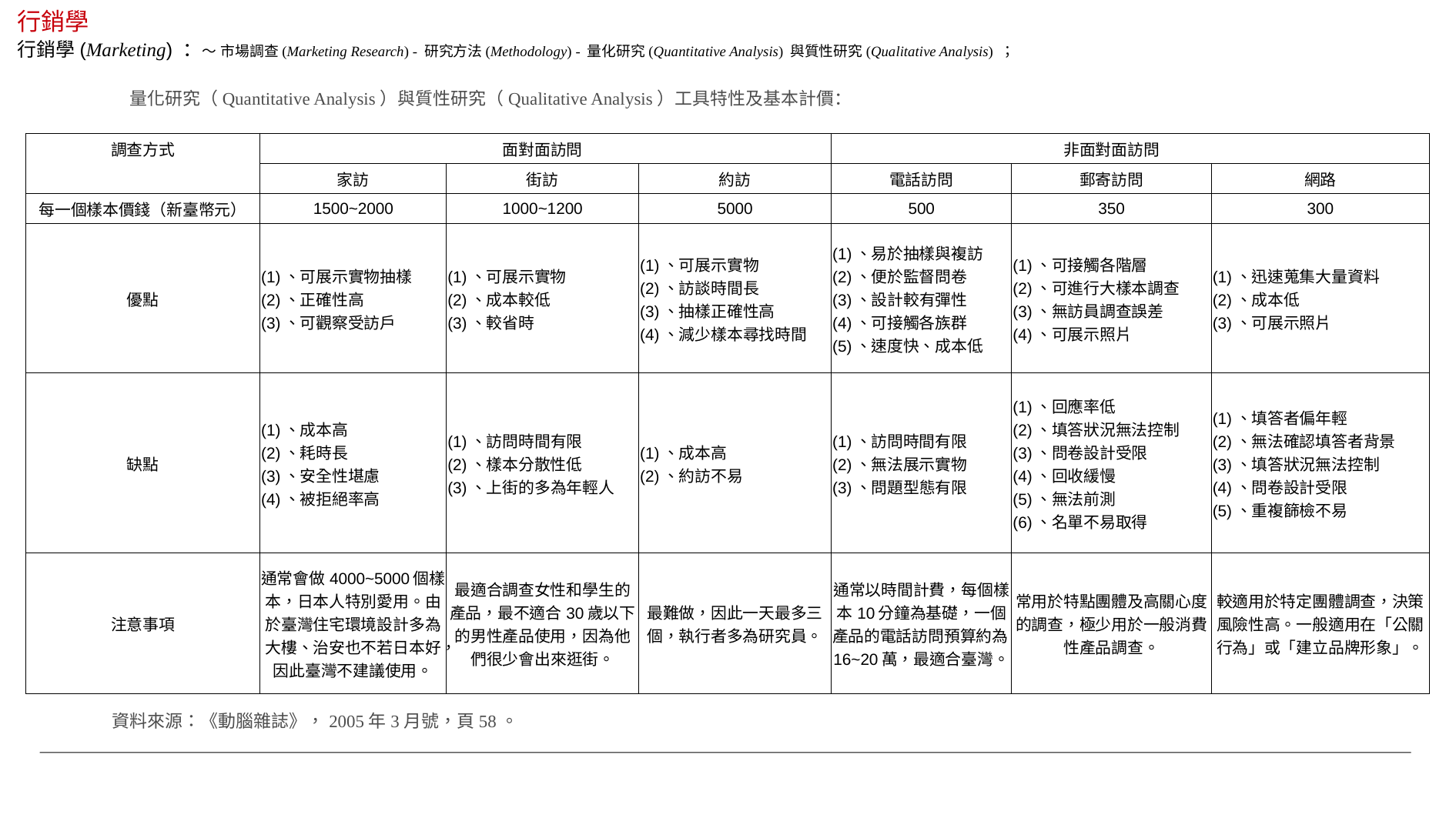

行銷學
行銷學(Marketing) ：～ 市場調查(Marketing Research) - 研究方法(Methodology) - 量化研究(Quantitative Analysis) 與質性研究(Qualitative Analysis) ；
量化研究（Quantitative Analysis）與質性研究（Qualitative Analysis）工具特性及基本計價：
| 調查方式 |  | 面對面訪問 |  |  | 非面對面訪問 |  |
| --- | --- | --- | --- | --- | --- | --- |
|  | 家訪 | 街訪 | 約訪 | 電話訪問 | 郵寄訪問 | 網路 |
| 每一個樣本價錢（新臺幣元） | 1500~2000 | 1000~1200 | 5000 | 500 | 350 | 300 |
| 優點 | (1)、可展示實物抽樣 (2)、正確性高 (3)、可觀察受訪戶 | (1)、可展示實物 (2)、成本較低 (3)、較省時 | (1)、可展示實物 (2)、訪談時間長 (3)、抽樣正確性高 (4)、減少樣本尋找時間 | (1)、易於抽樣與複訪 (2)、便於監督問卷 (3)、設計較有彈性 (4)、可接觸各族群 (5)、速度快、成本低 | (1)、可接觸各階層 (2)、可進行大樣本調查 (3)、無訪員調查誤差 (4)、可展示照片 | (1)、迅速蒐集大量資料 (2)、成本低 (3)、可展示照片 |
| 缺點 | (1)、成本高 (2)、耗時長 (3)、安全性堪慮 (4)、被拒絕率高 | (1)、訪問時間有限 (2)、樣本分散性低 (3)、上街的多為年輕人 | (1)、成本高 (2)、約訪不易 | (1)、訪問時間有限 (2)、無法展示實物 (3)、問題型態有限 | (1)、回應率低 (2)、填答狀況無法控制 (3)、問卷設計受限 (4)、回收緩慢 (5)、無法前測 (6)、名單不易取得 | (1)、填答者偏年輕 (2)、無法確認填答者背景 (3)、填答狀況無法控制 (4)、問卷設計受限 (5)、重複篩檢不易 |
| 注意事項 | 通常會做4000~5000個樣本，日本人特別愛用。由於臺灣住宅環境設計多為大樓、治安也不若日本好，因此臺灣不建議使用。 | 最適合調查女性和學生的產品，最不適合30歲以下的男性產品使用，因為他們很少會出來逛街。 | 最難做，因此一天最多三個，執行者多為研究員。 | 通常以時間計費，每個樣本10分鐘為基礎，一個產品的電話訪問預算約為16~20萬，最適合臺灣。 | 常用於特點團體及高關心度的調查，極少用於一般消費性產品調查。 | 較適用於特定團體調查，決策風險性高。一般適用在「公關行為」或「建立品牌形象」。 |
資料來源：《動腦雜誌》，2005年3月號，頁58。